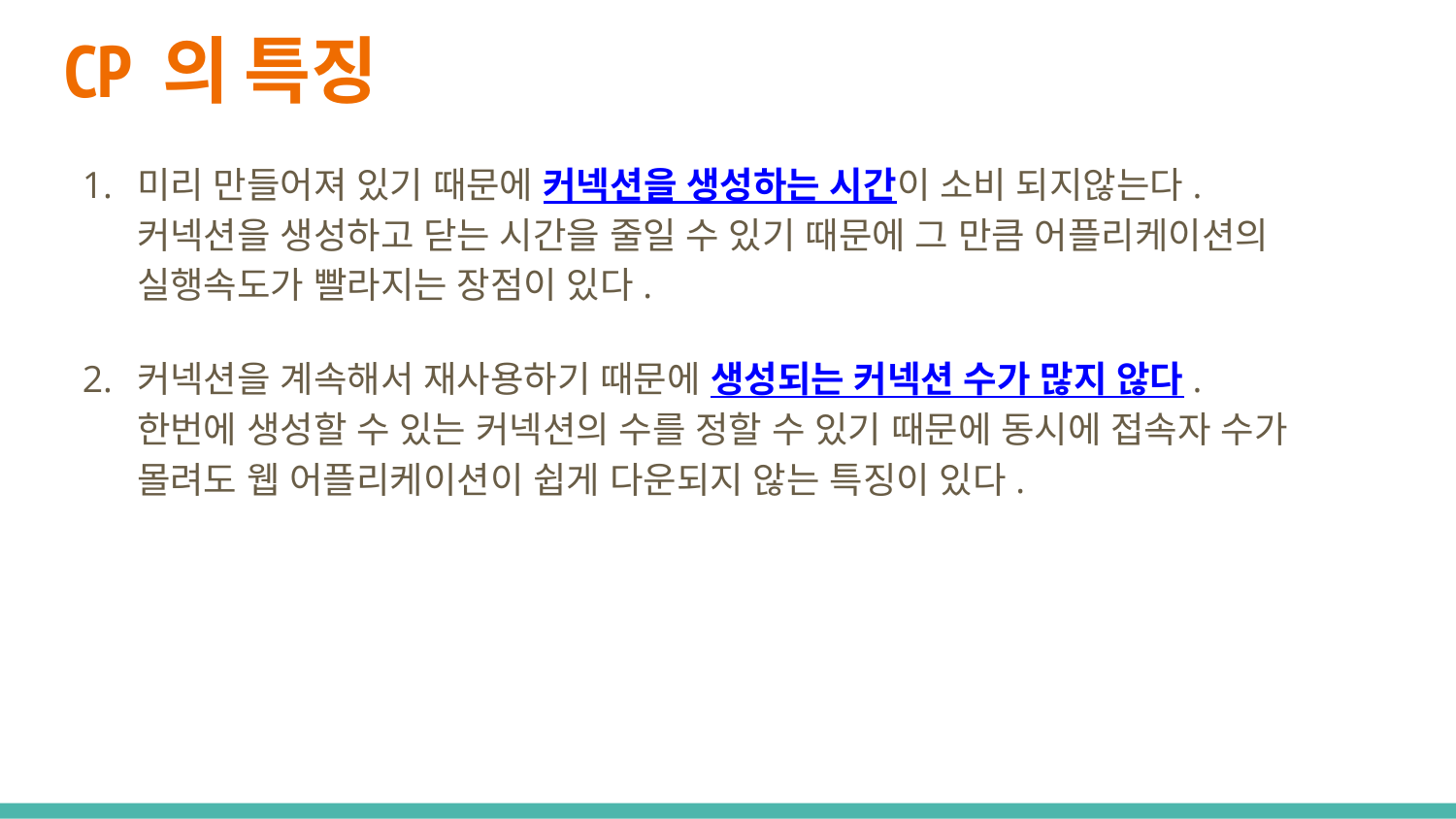

# CP 의 특징
미리 만들어져 있기 때문에 커넥션을 생성하는 시간이 소비 되지않는다.
커넥션을 생성하고 닫는 시간을 줄일 수 있기 때문에 그 만큼 어플리케이션의  실행속도가 빨라지는 장점이 있다.
커넥션을 계속해서 재사용하기 때문에 생성되는 커넥션 수가 많지 않다.
한번에 생성할 수 있는 커넥션의 수를 정할 수 있기 때문에 동시에 접속자 수가 몰려도 웹 어플리케이션이 쉽게 다운되지 않는 특징이 있다.